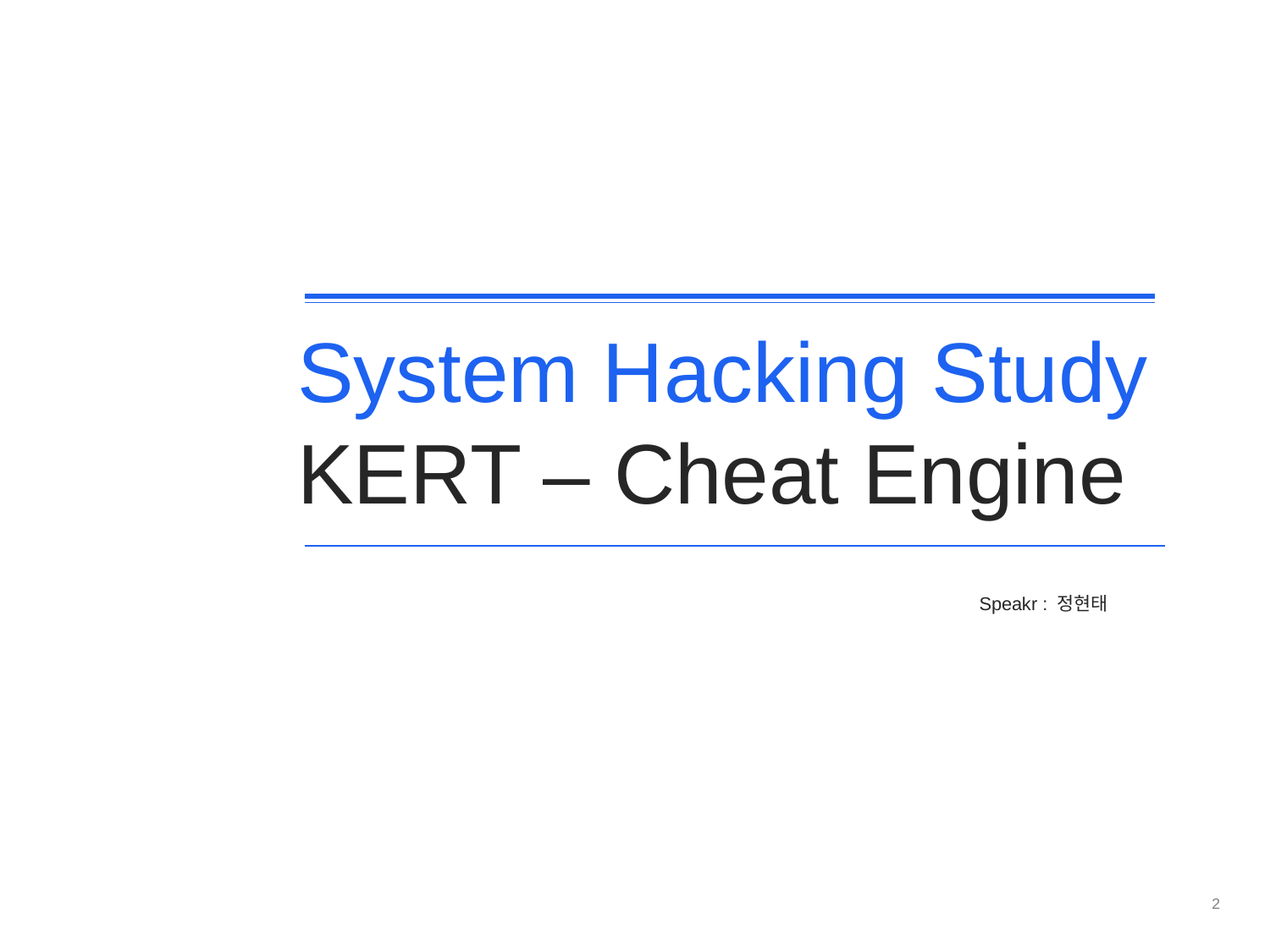

System Hacking Study
KERT – Cheat Engine
Speakr : 정현태